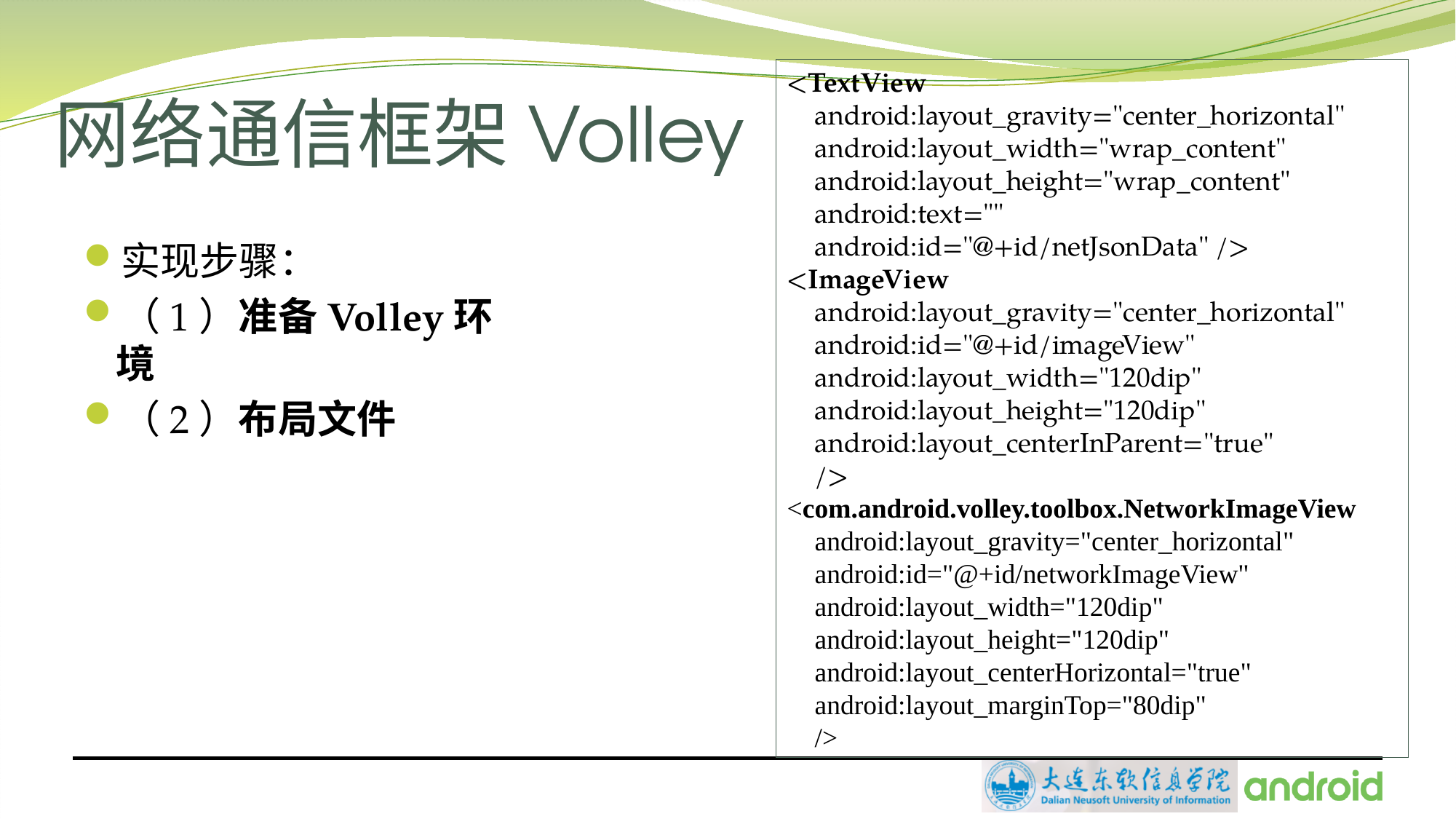

# 网络通信框架Volley
<TextView
    android:layout_gravity="center_horizontal"
    android:layout_width="wrap_content"
    android:layout_height="wrap_content"
    android:text=""
    android:id="@+id/netJsonData" />
<ImageView
    android:layout_gravity="center_horizontal"
    android:id="@+id/imageView"
    android:layout_width="120dip"
    android:layout_height="120dip"
    android:layout_centerInParent="true"
    />
<com.android.volley.toolbox.NetworkImageView
    android:layout_gravity="center_horizontal"
    android:id="@+id/networkImageView"
    android:layout_width="120dip"
    android:layout_height="120dip"
    android:layout_centerHorizontal="true"
    android:layout_marginTop="80dip"
    />
实现步骤：
（1）准备Volley环境
（2）布局文件